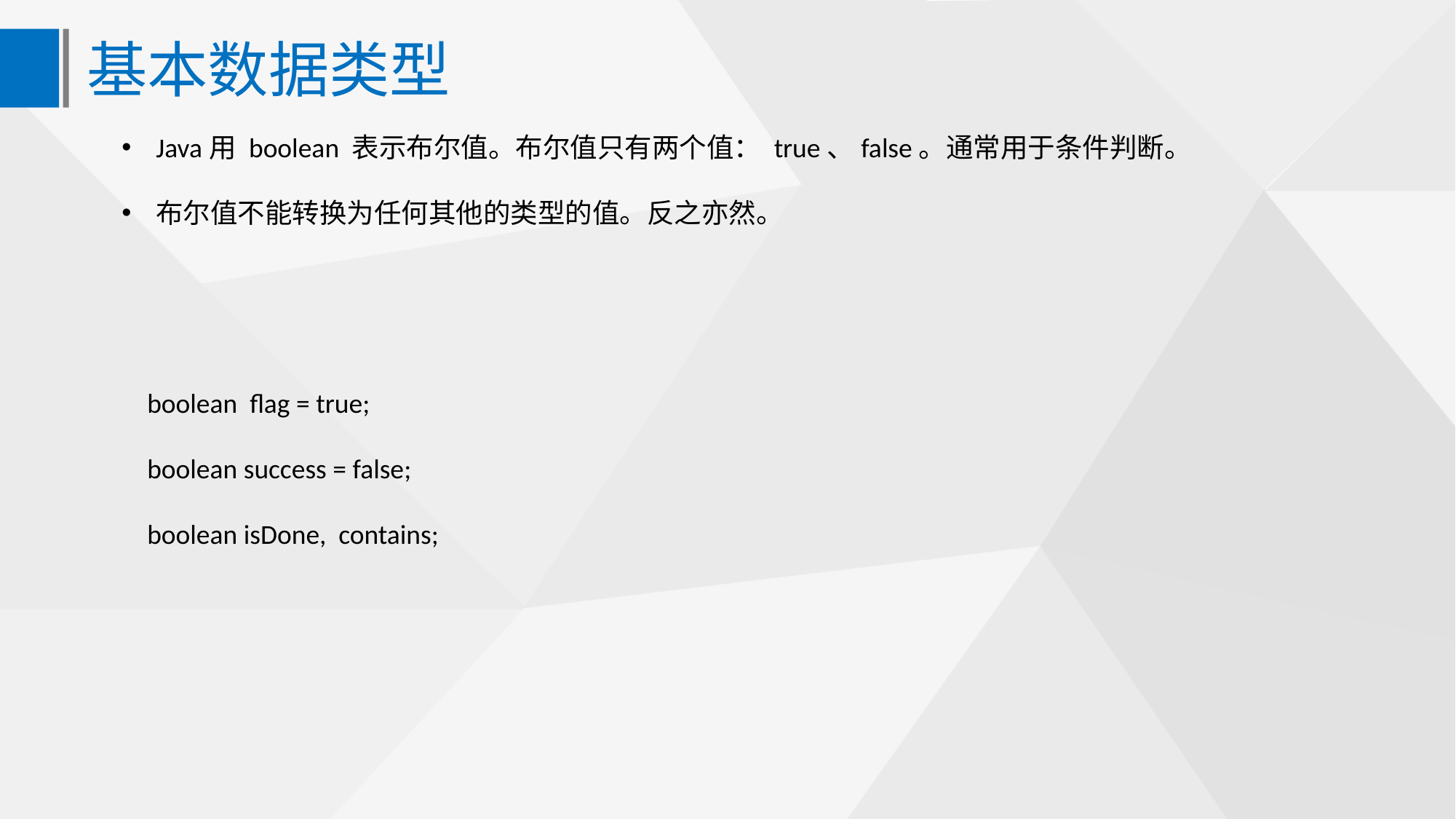

基本数据类型

Java用 boolean 表示布尔值。布尔值只有两个值： true、false。通常用于条件判断。

布尔值不能转换为任何其他的类型的值。反之亦然。
boolean  flag = true;

boolean success = false;

boolean isDone,  contains;